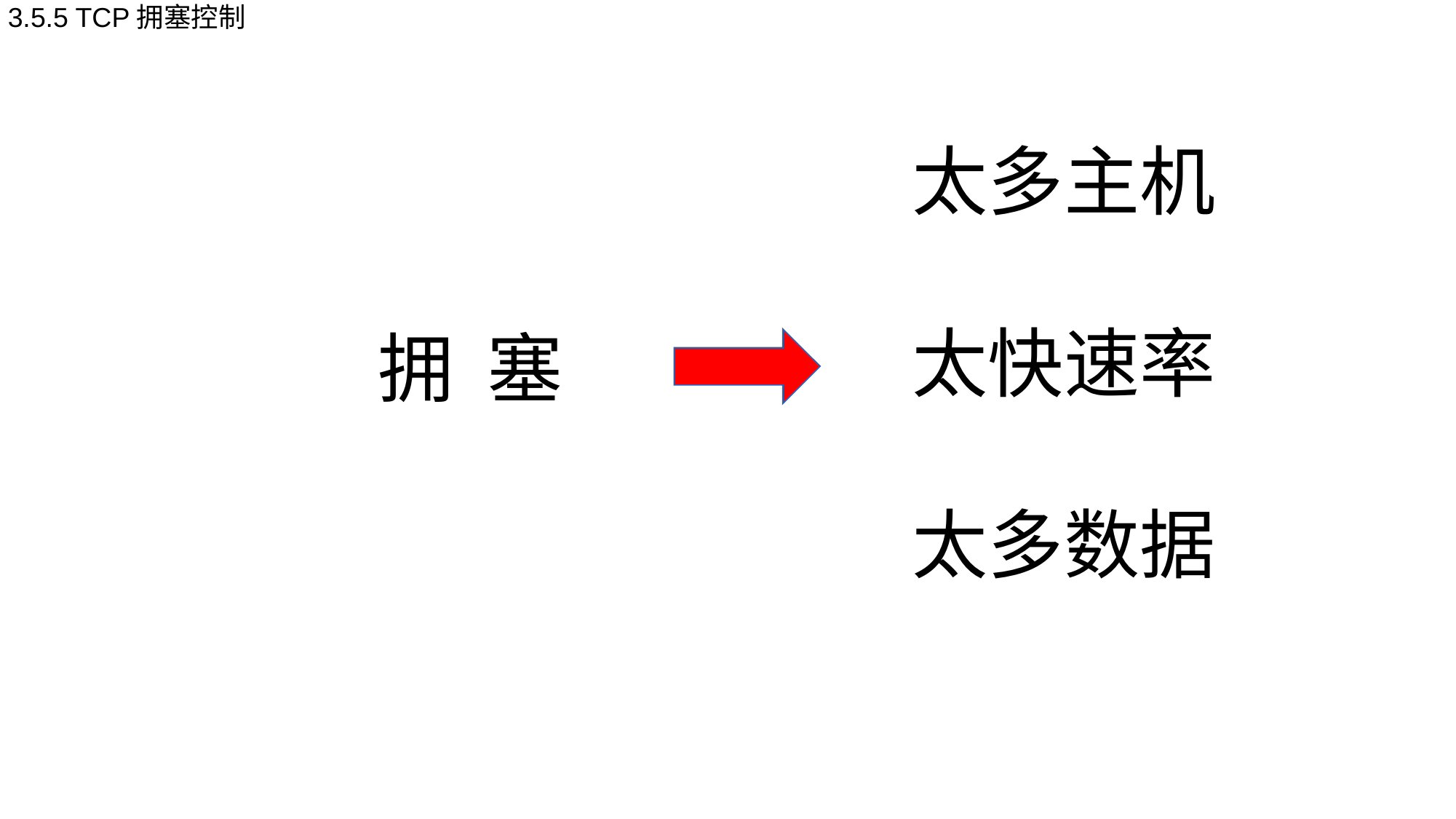

3.5.5 TCP拥塞控制
太多主机

太快速率

太多数据

拥  塞